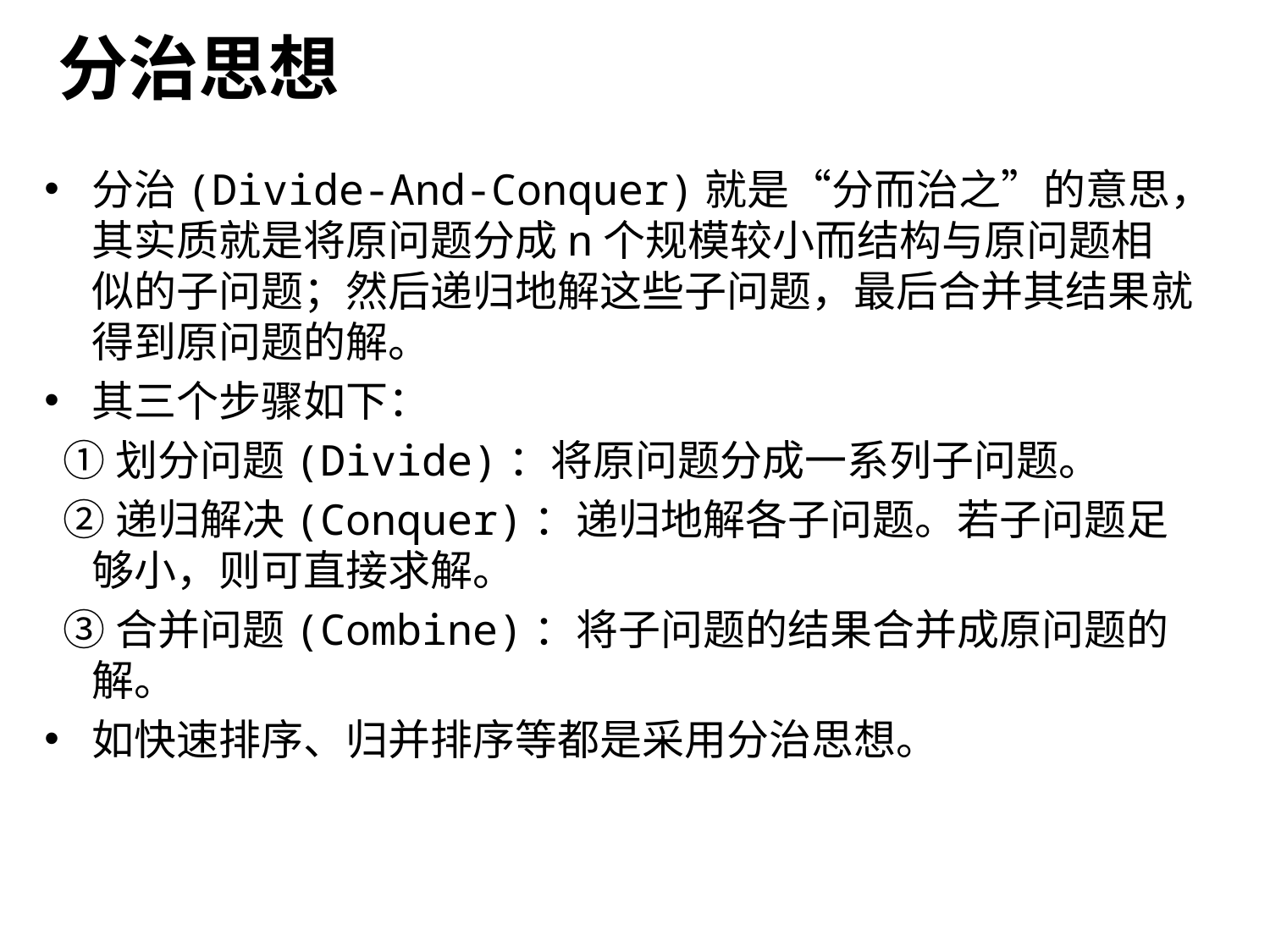

# 分治思想
分治(Divide-And-Conquer)就是“分而治之”的意思，其实质就是将原问题分成n个规模较小而结构与原问题相似的子问题；然后递归地解这些子问题，最后合并其结果就得到原问题的解。
其三个步骤如下：
  ①划分问题(Divide)：将原问题分成一系列子问题。
  ②递归解决(Conquer)：递归地解各子问题。若子问题足够小，则可直接求解。
  ③合并问题(Combine)：将子问题的结果合并成原问题的解。
如快速排序、归并排序等都是采用分治思想。
3